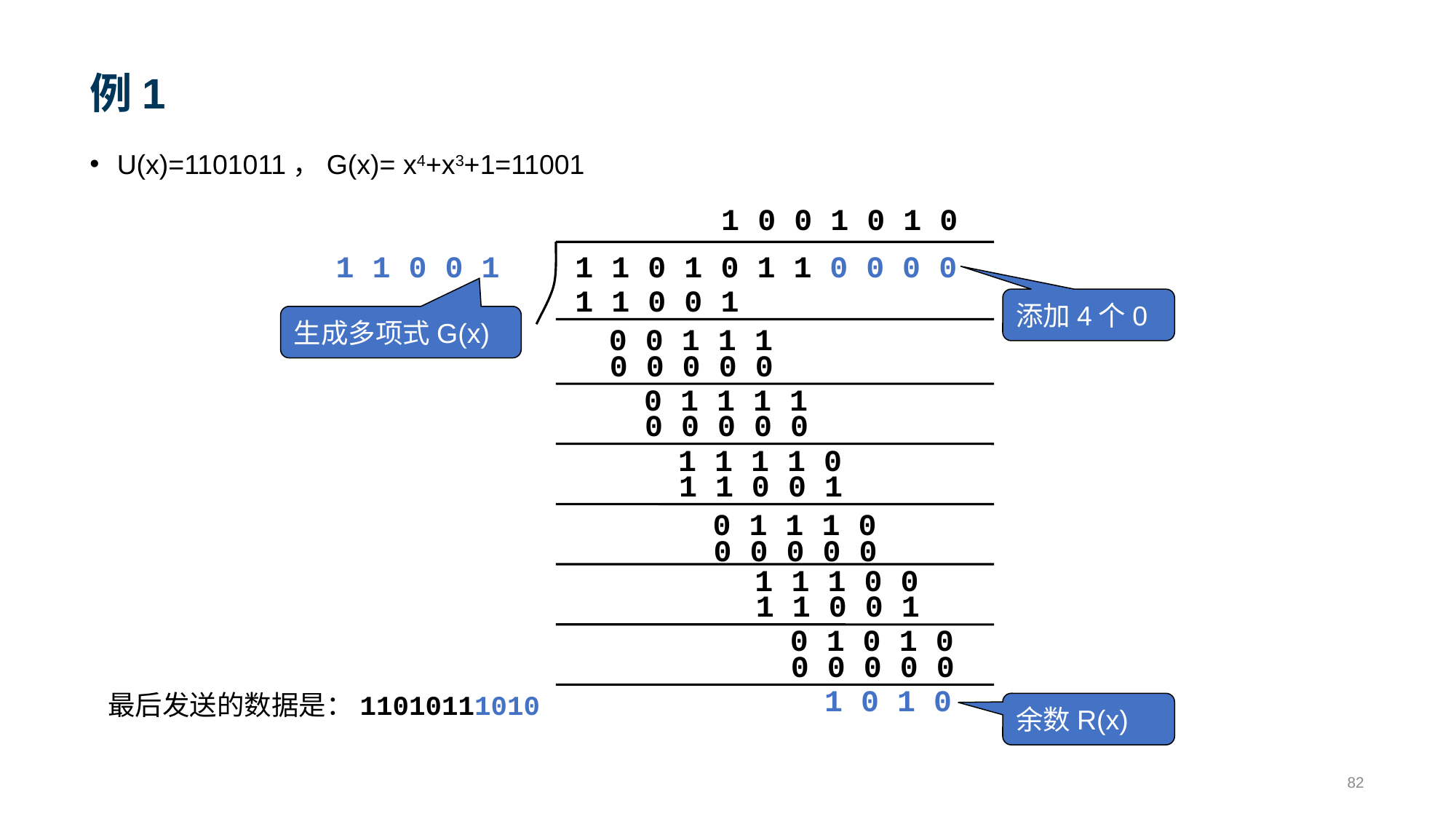

# 例1
U(x)=1101011，G(x)= x4+x3+1=11001
1 0 0 1 0 1 0
1 1 0 0 1

1 1 0 1 0 1 1 0 0 0 0
1 1 0 0 1
添加4个0
生成多项式G(x)
0 0 1 1 1

0 0 0 0 0
0 1 1 1 1

0 0 0 0 0
1 1 1 1 0

1 1 0 0 1
0 1 1 1 0

0 0 0 0 0
1 1 1 0 0

1 1 0 0 1
0 1 0 1 0

0 0 0 0 0
1 0 1 0

余数R(x)
最后发送的数据是：11010111010
82